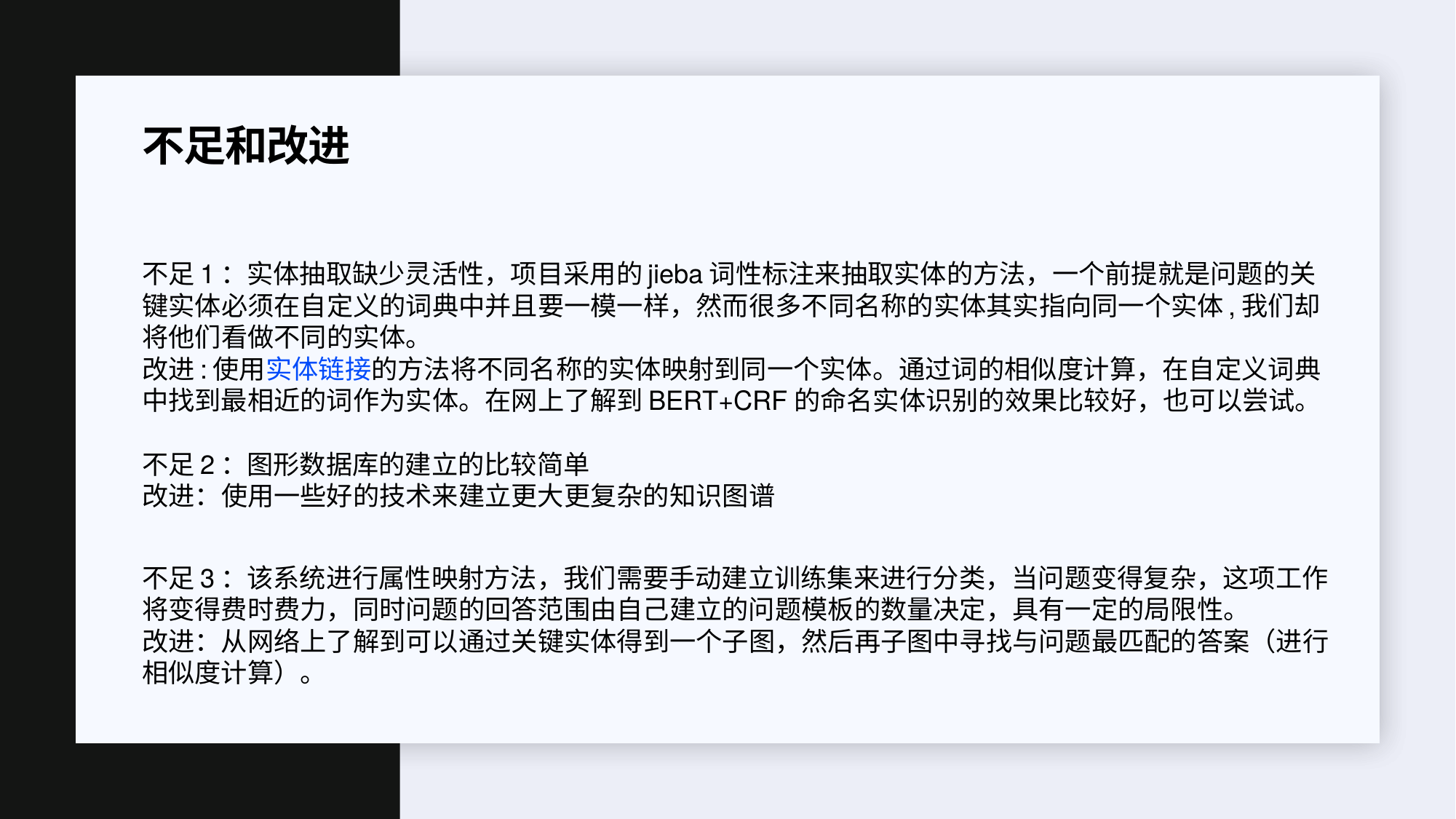

# 不足和改进
不足1：实体抽取缺少灵活性，项目采用的jieba词性标注来抽取实体的方法，一个前提就是问题的关键实体必须在自定义的词典中并且要一模一样，然而很多不同名称的实体其实指向同一个实体,我们却将他们看做不同的实体。
改进:使用实体链接的方法将不同名称的实体映射到同一个实体。通过词的相似度计算，在自定义词典中找到最相近的词作为实体。在网上了解到BERT+CRF的命名实体识别的效果比较好，也可以尝试。
不足2：图形数据库的建立的比较简单
改进：使用一些好的技术来建立更大更复杂的知识图谱
不足3：该系统进行属性映射方法，我们需要手动建立训练集来进行分类，当问题变得复杂，这项工作将变得费时费力，同时问题的回答范围由自己建立的问题模板的数量决定，具有一定的局限性。
改进：从网络上了解到可以通过关键实体得到一个子图，然后再子图中寻找与问题最匹配的答案（进行相似度计算）。